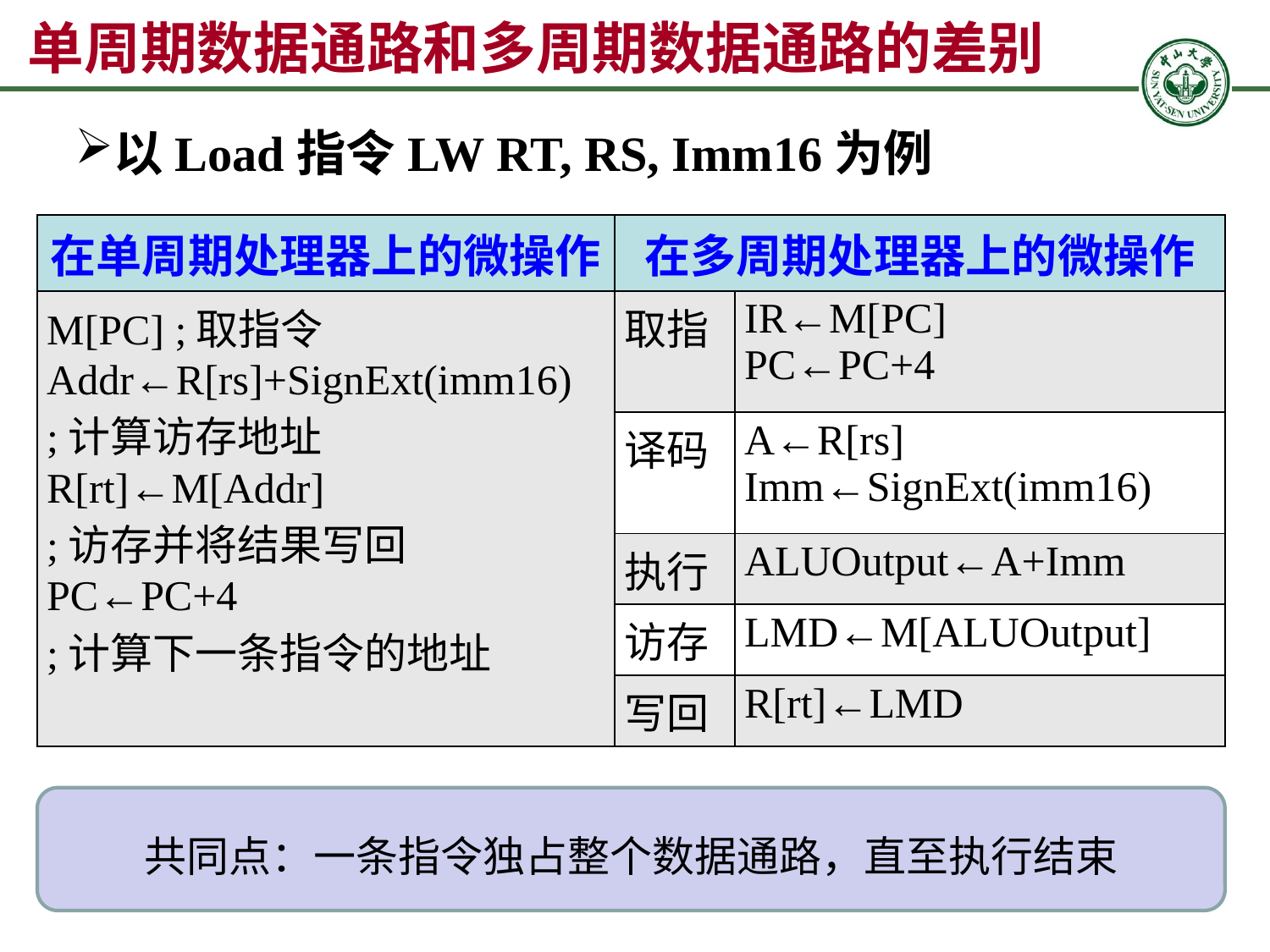

# 单周期数据通路和多周期数据通路的差别
以Load指令LW RT, RS, Imm16为例

| 在单周期处理器上的微操作 | 在多周期处理器上的微操作 |  |
| --- | --- | --- |
| M[PC] ;取指令 Addr←R[rs]+SignExt(imm16) ;计算访存地址 R[rt]←M[Addr] ;访存并将结果写回 PC←PC+4 ;计算下一条指令的地址 | 取指 | IR←M[PC] PC←PC+4 |
|  | 译码 | A←R[rs] Imm←SignExt(imm16) |
|  | 执行 | ALUOutput←A+Imm |
|  | 访存 | LMD←M[ALUOutput] |
|  | 写回 | R[rt]←LMD |
共同点：一条指令独占整个数据通路，直至执行结束